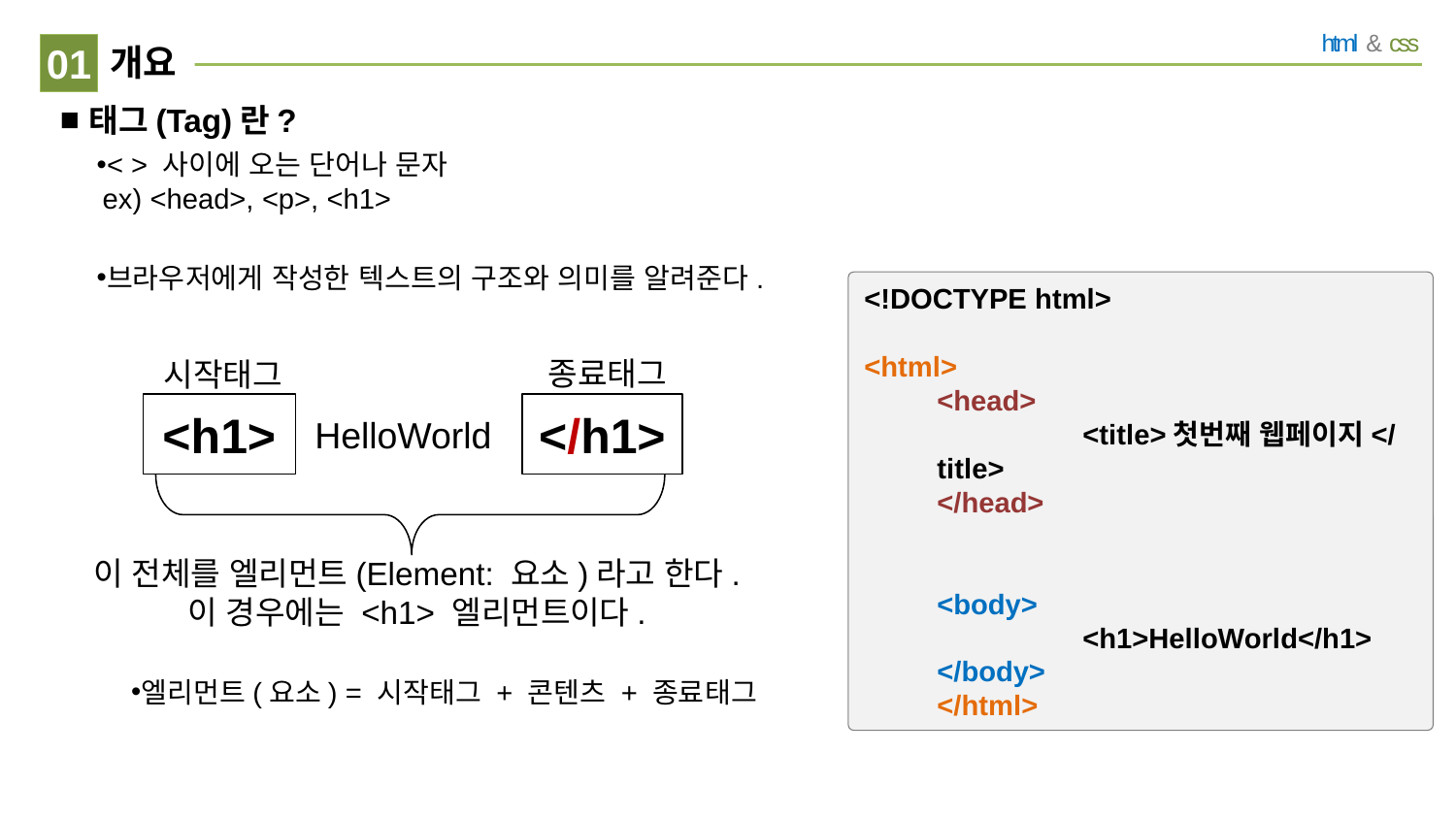

01
# 개요
태그(Tag)란?
< > 사이에 오는 단어나 문자
ex) <head>, <p>, <h1>

브라우저에게 작성한 텍스트의 구조와 의미를 알려준다.

종료태그
시작태그
<h1>
</h1>
HelloWorld
이 전체를 엘리먼트(Element: 요소)라고 한다.
이 경우에는 <h1> 엘리먼트이다.
<!DOCTYPE html>

<html>
<head>
	<title>첫번째 웹페이지</title>
</head>

<body>
	<h1>HelloWorld</h1>
</body>
</html>
엘리먼트(요소) = 시작태그 + 콘텐츠 + 종료태그